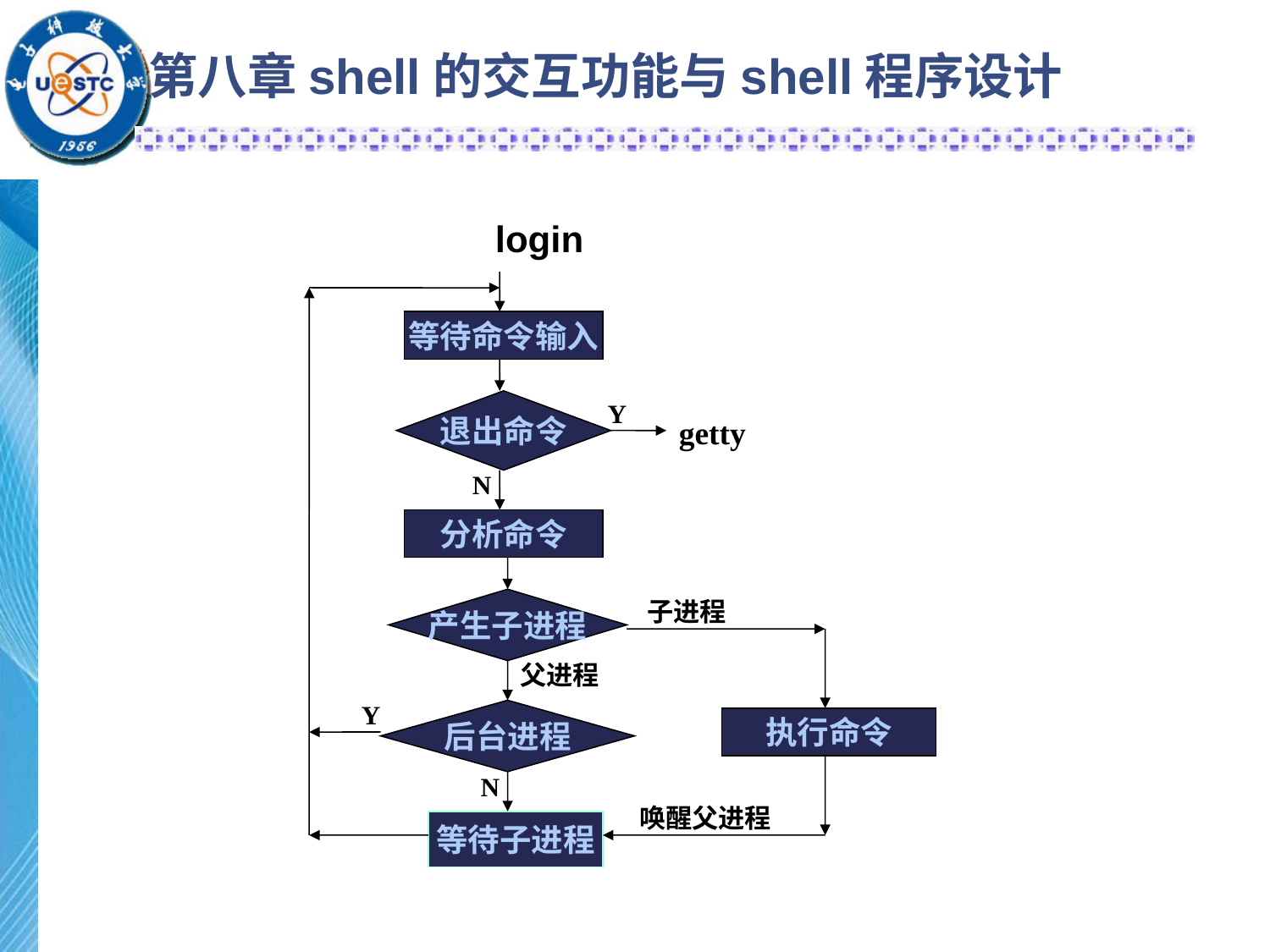

# 第八章shell的交互功能与shell程序设计
                      login

等待命令输入

退出命令
Y
getty

N

分析命令

产生子进程
子进程

父进程

Y
后台进程
执行命令

N

唤醒父进程
等待子进程